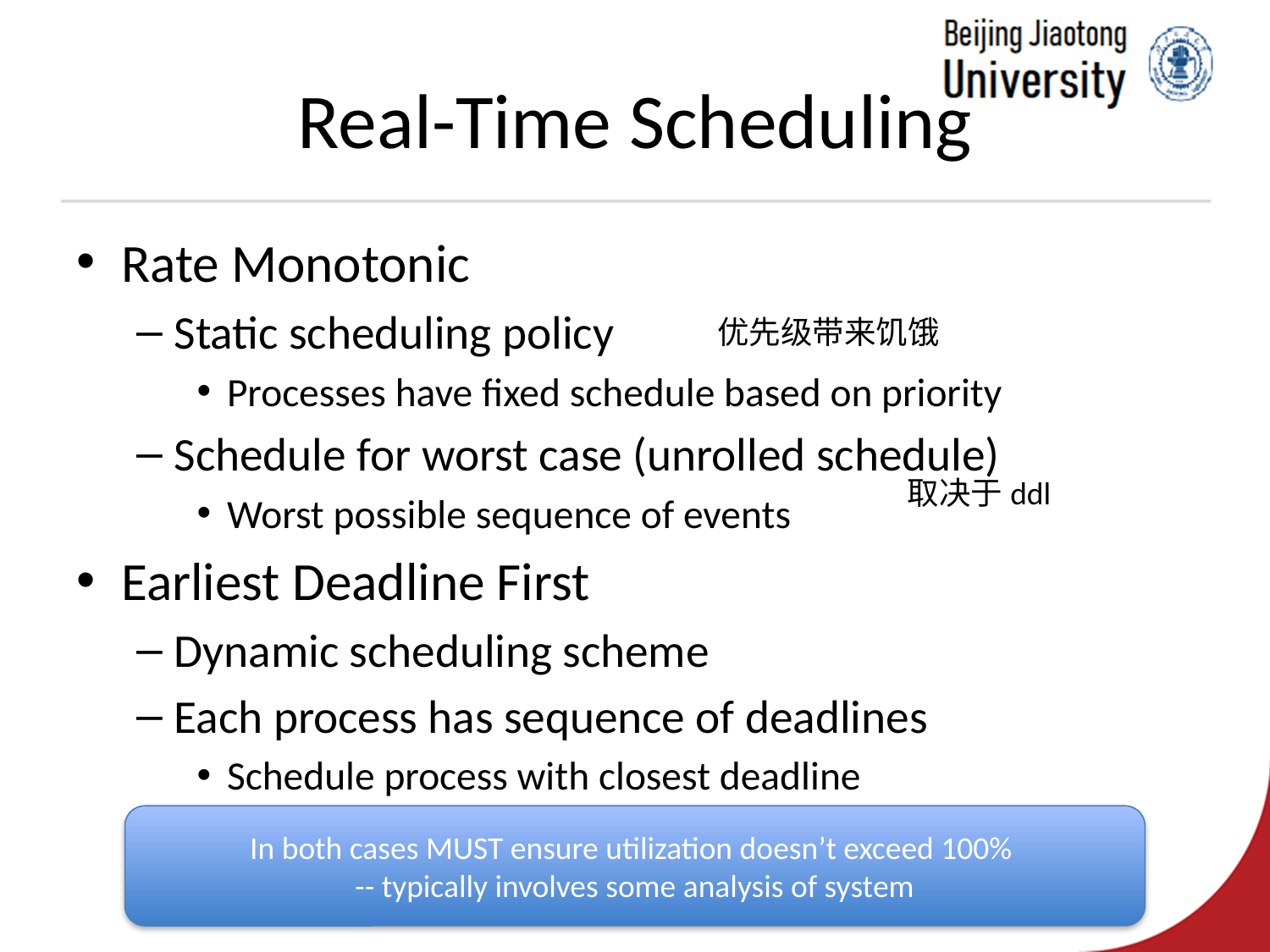

# Real-Time Scheduling
Rate Monotonic
Static scheduling policy
Processes have fixed schedule based on priority
Schedule for worst case (unrolled schedule)
Worst possible sequence of events
Earliest Deadline First
Dynamic scheduling scheme
Each process has sequence of deadlines
Schedule process with closest deadline
优先级带来饥饿
取决于ddl
In both cases MUST ensure utilization doesn’t exceed 100%
-- typically involves some analysis of system